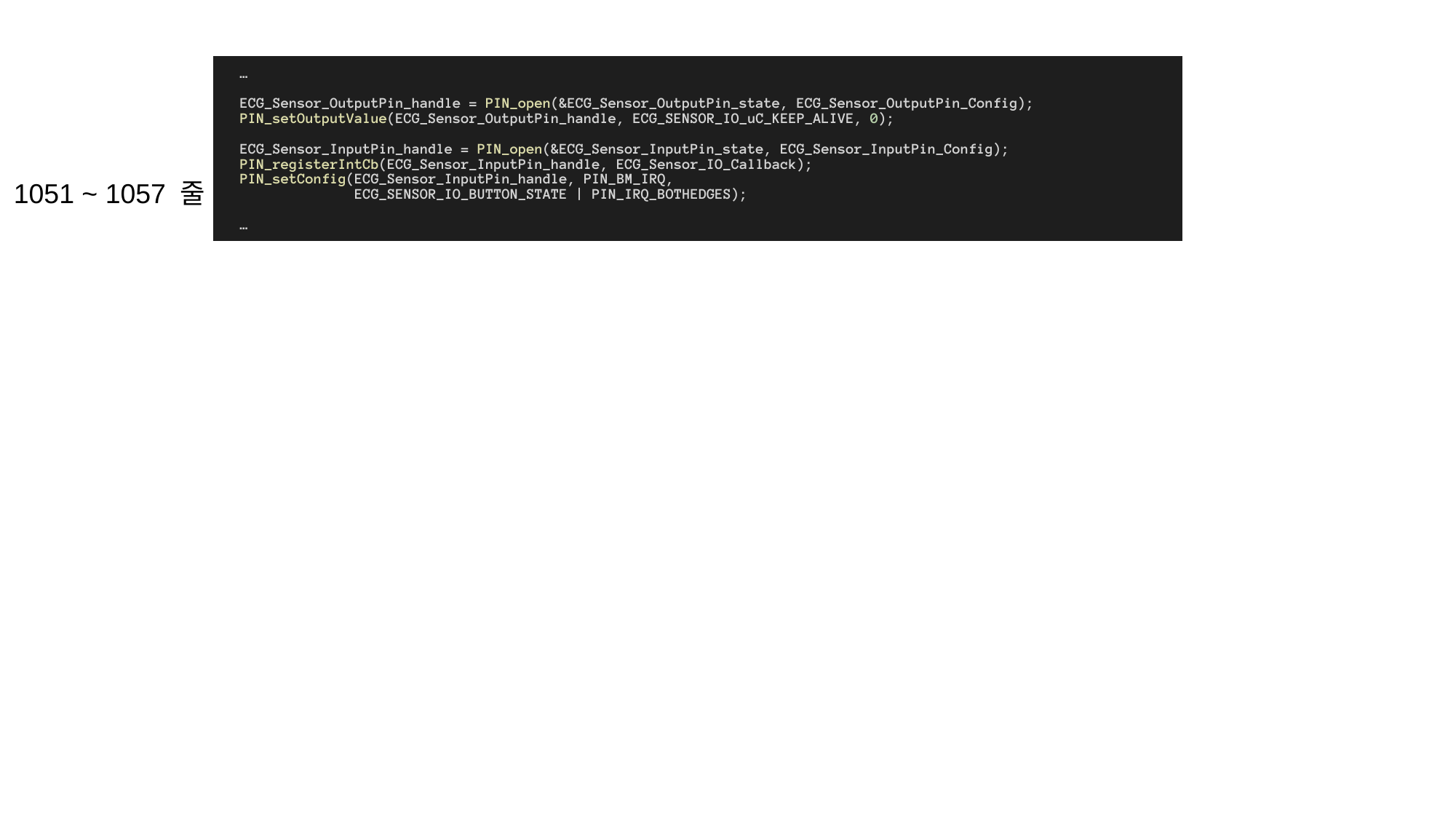

| … ECG\_Sensor\_OutputPin\_handle = PIN\_open(&ECG\_Sensor\_OutputPin\_state, ECG\_Sensor\_OutputPin\_Config); PIN\_setOutputValue(ECG\_Sensor\_OutputPin\_handle, ECG\_SENSOR\_IO\_uC\_KEEP\_ALIVE, 0);    ECG\_Sensor\_InputPin\_handle = PIN\_open(&ECG\_Sensor\_InputPin\_state, ECG\_Sensor\_InputPin\_Config); PIN\_registerIntCb(ECG\_Sensor\_InputPin\_handle, ECG\_Sensor\_IO\_Callback);  PIN\_setConfig(ECG\_Sensor\_InputPin\_handle, PIN\_BM\_IRQ,                 ECG\_SENSOR\_IO\_BUTTON\_STATE | PIN\_IRQ\_BOTHEDGES); … |
| --- |
1051 ~ 1057 줄